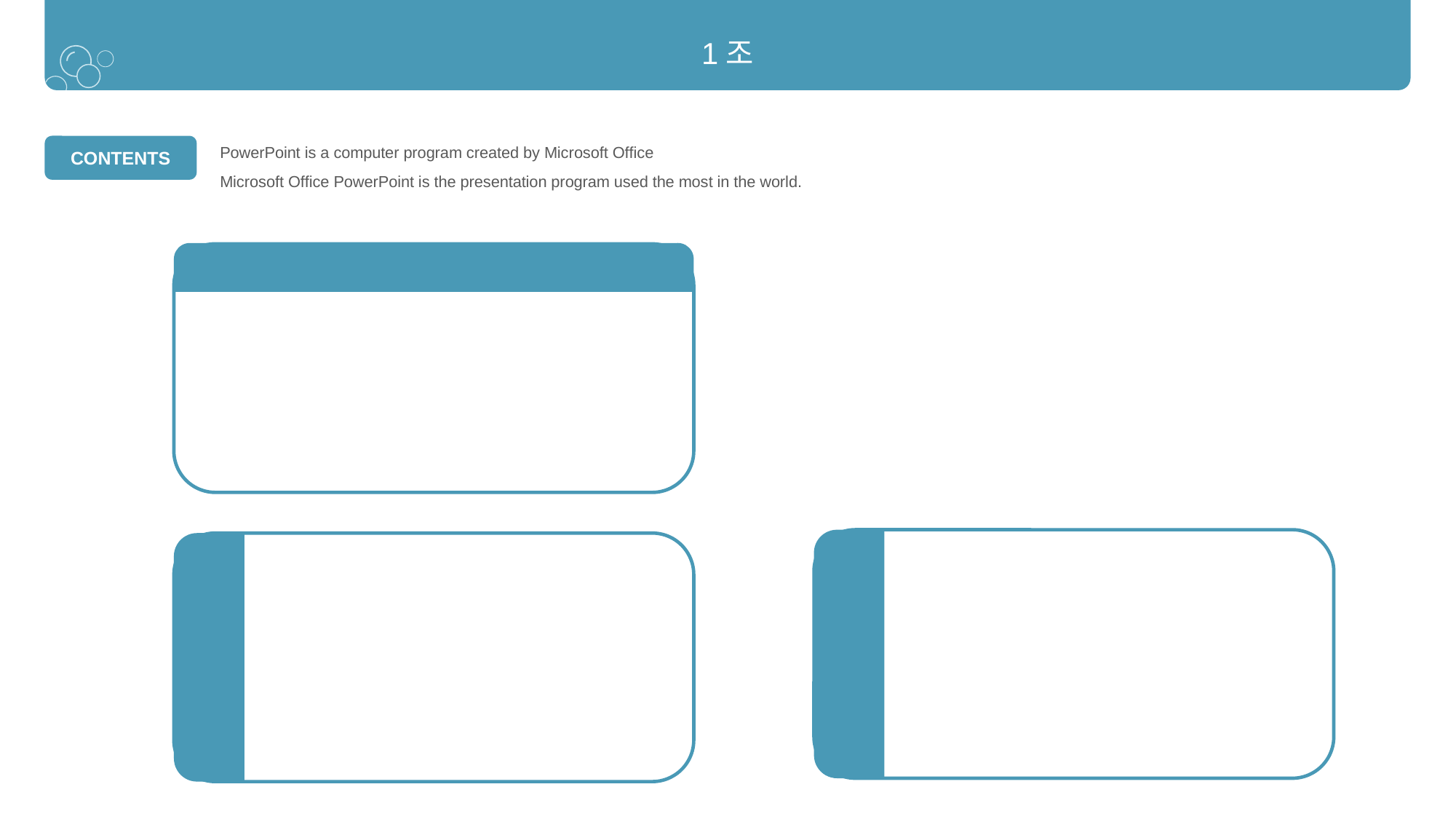

1조

PowerPoint is a computer program created by Microsoft Office
Microsoft Office PowerPoint is the presentation program used the most in the world.
CONTENTS

01
01
01
01